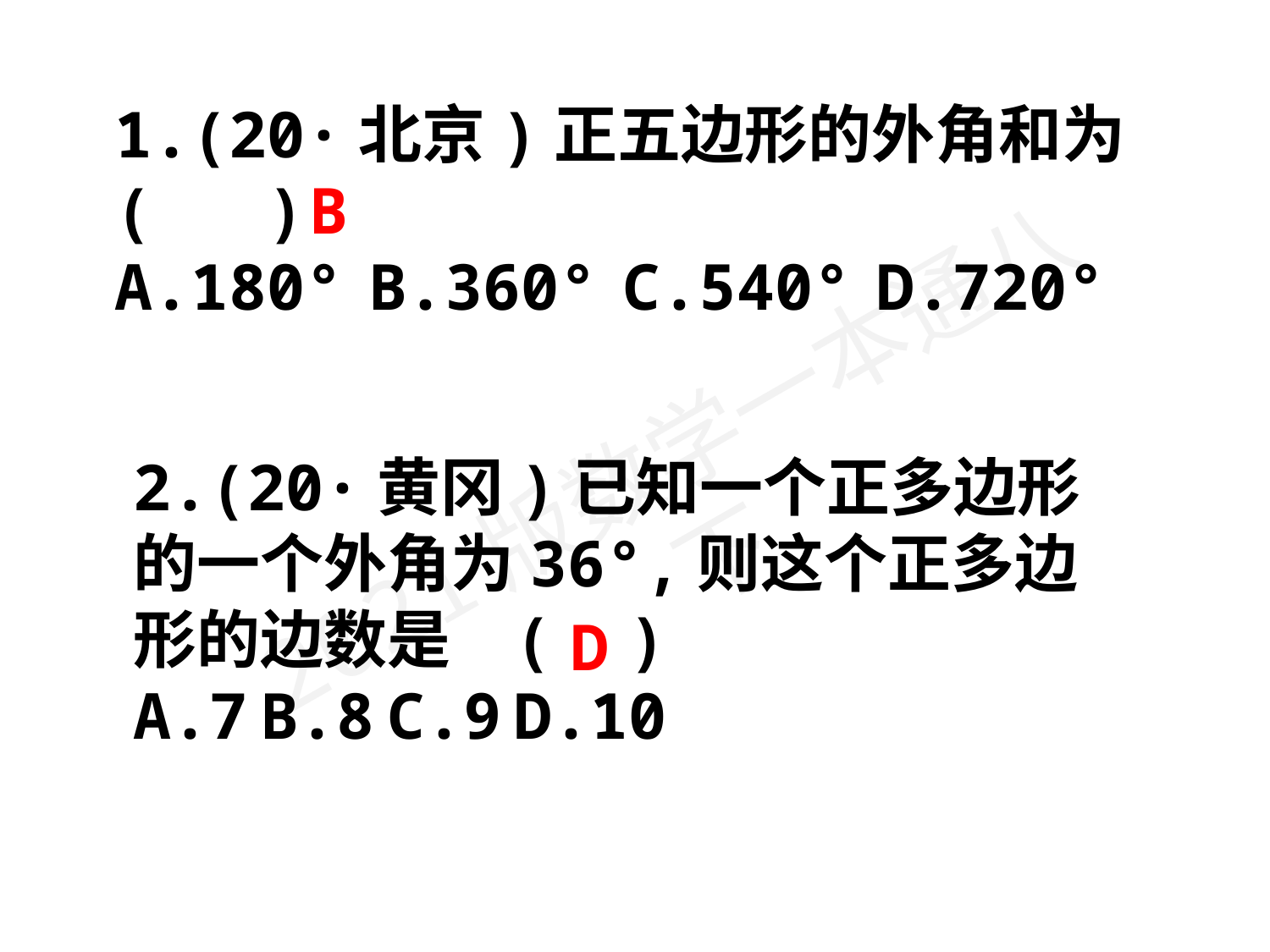

1.(20·北京)正五边形的外角和为	(   )
A.180°	B.360°	C.540°	D.720°
B
2.(20·黄冈)已知一个正多边形的一个外角为36°,则这个正多边形的边数是	(  )
A.7	B.8	C.9	D.10
D